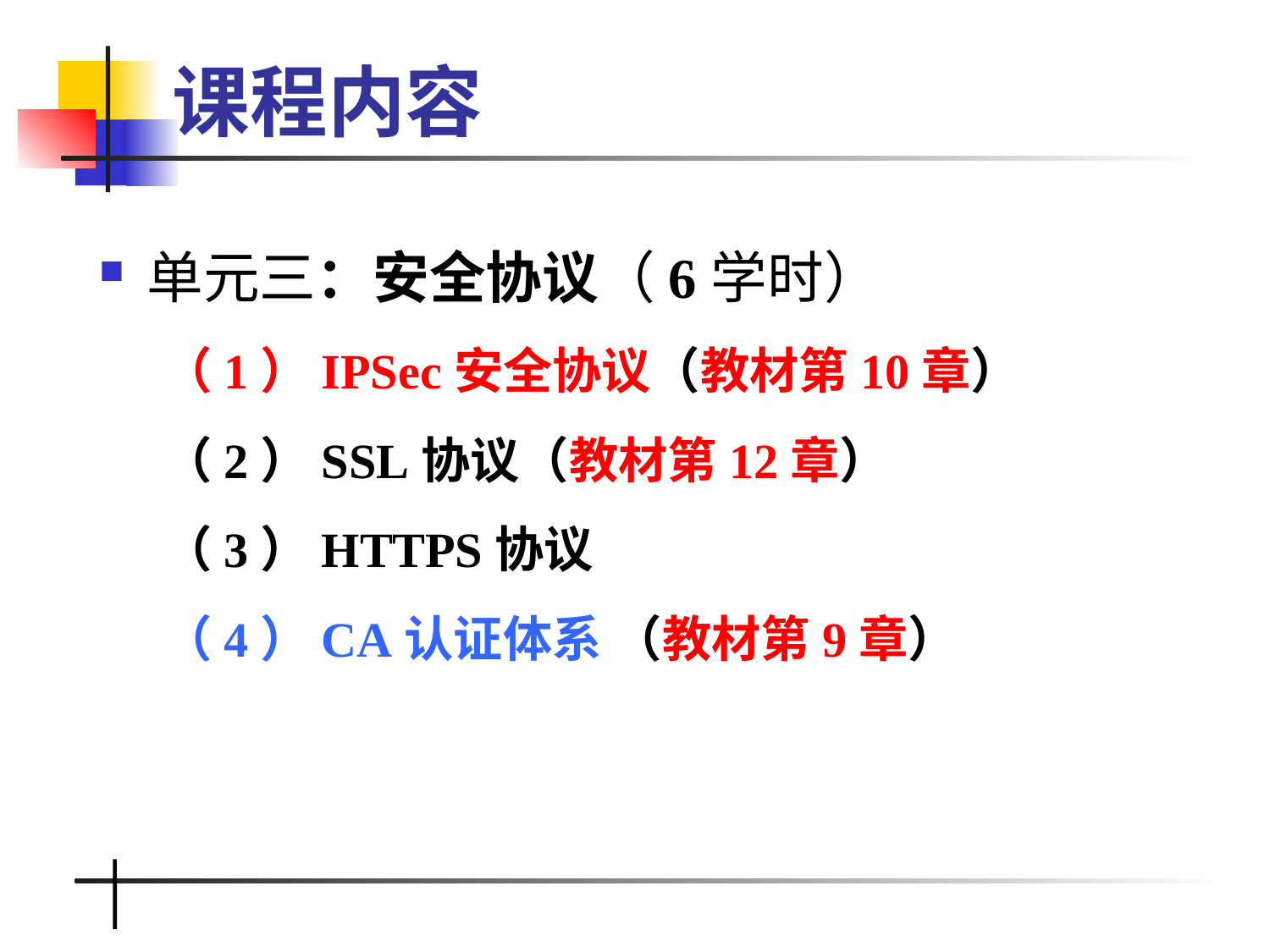

# 课程内容
单元三：安全协议（6学时）
（1）IPSec安全协议（教材第10章）
（2）SSL协议（教材第12章）
（3）HTTPS协议
（4）CA认证体系 （教材第9章）